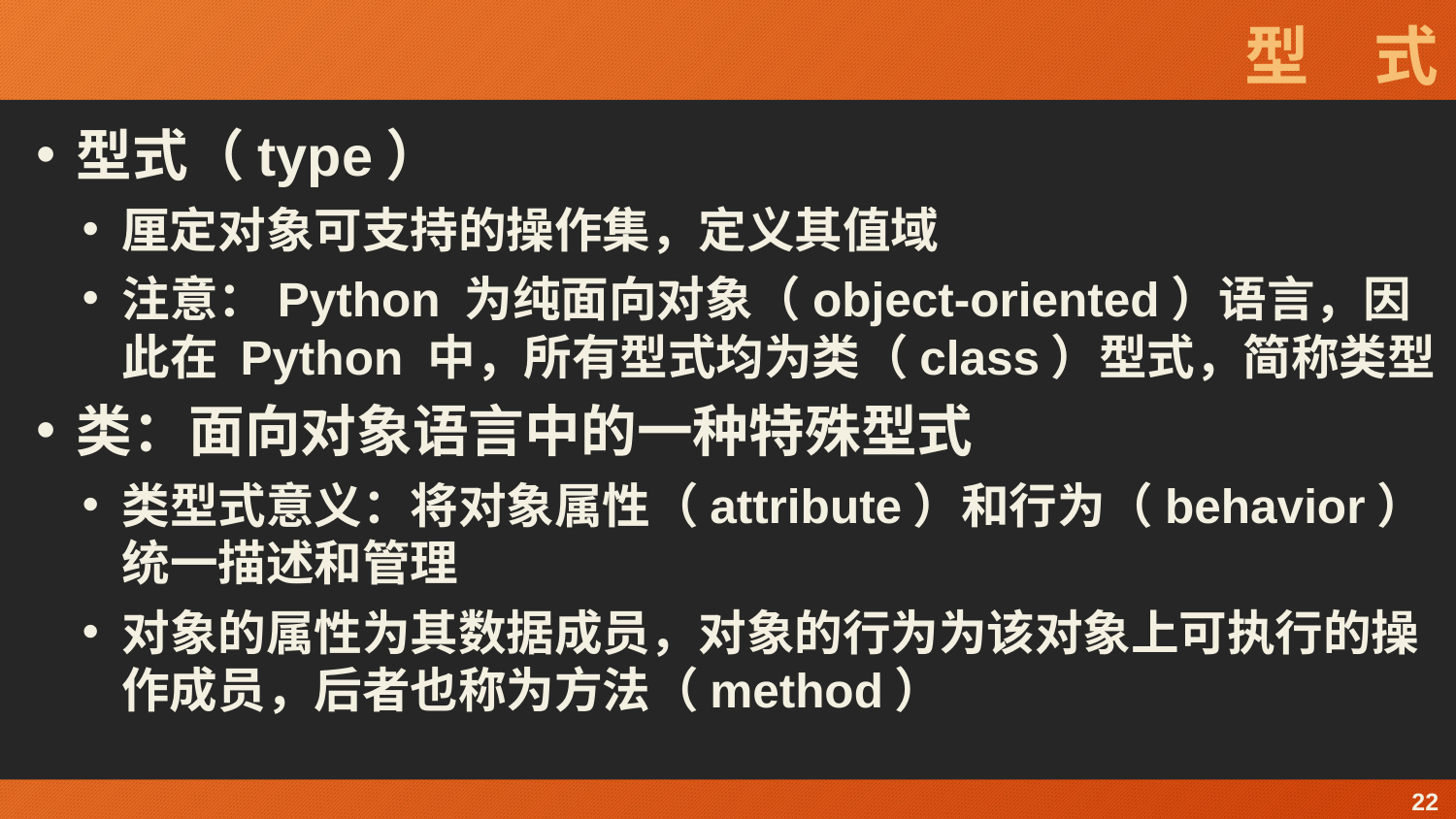

# 型　式
型式（type）
厘定对象可支持的操作集，定义其值域
注意：Python 为纯面向对象（object-oriented）语言，因此在 Python 中，所有型式均为类（class）型式，简称类型
类：面向对象语言中的一种特殊型式
类型式意义：将对象属性（attribute）和行为（behavior）统一描述和管理
对象的属性为其数据成员，对象的行为为该对象上可执行的操作成员，后者也称为方法（method）
22